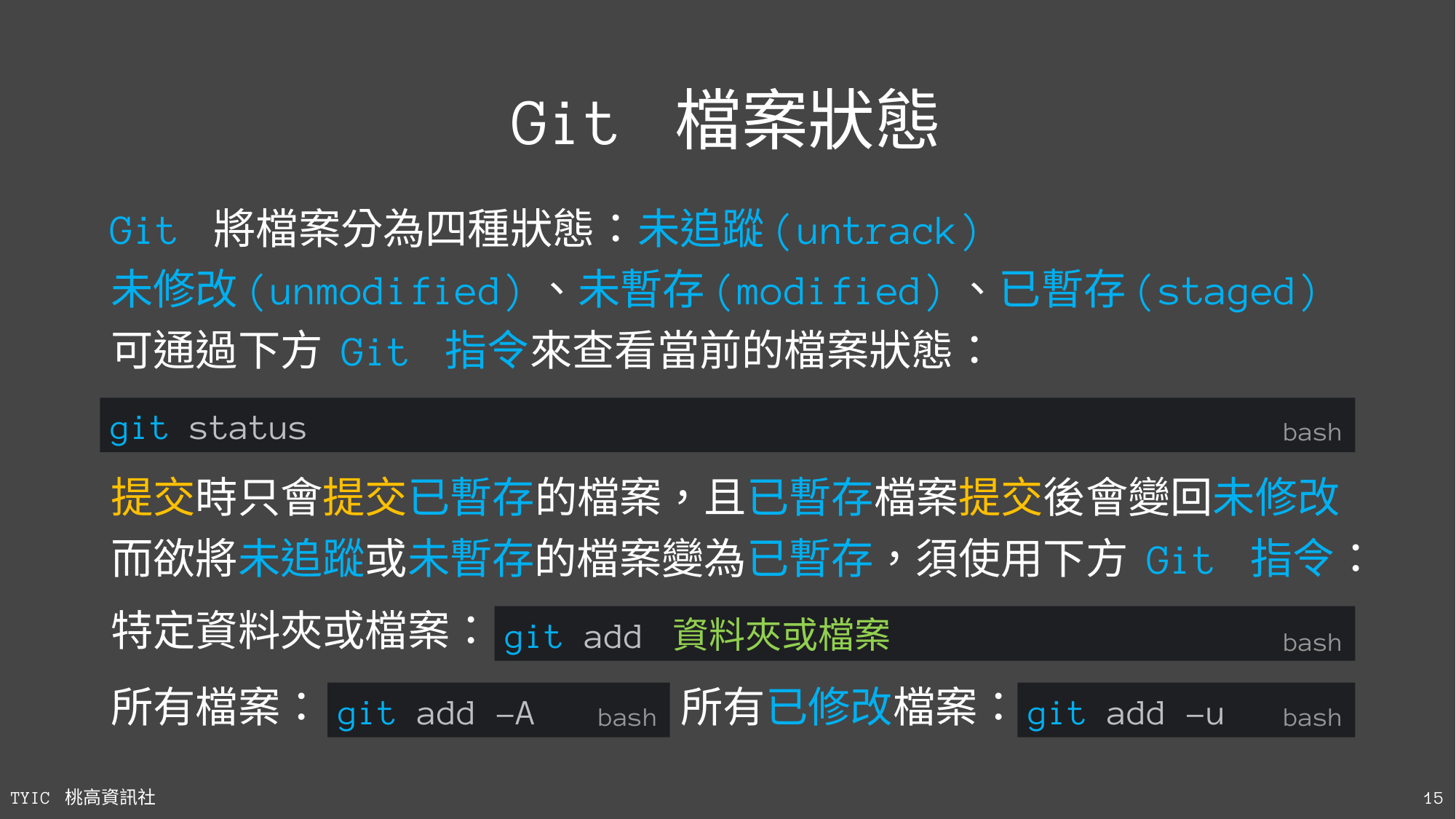

# Git 檔案狀態
Git 將檔案分為四種狀態：未追蹤(untrack)
未修改(unmodified)、未暫存(modified)、已暫存(staged)
可通過下方 Git 指令來查看當前的檔案狀態：
git status
bash
提交時只會提交已暫存的檔案，且已暫存檔案提交後會變回未修改
而欲將未追蹤或未暫存的檔案變為已暫存，須使用下方 Git 指令：
特定資料夾或檔案：
git add 資料夾或檔案
bash
所有檔案：
所有已修改檔案：
git add -A
bash
git add -u
bash